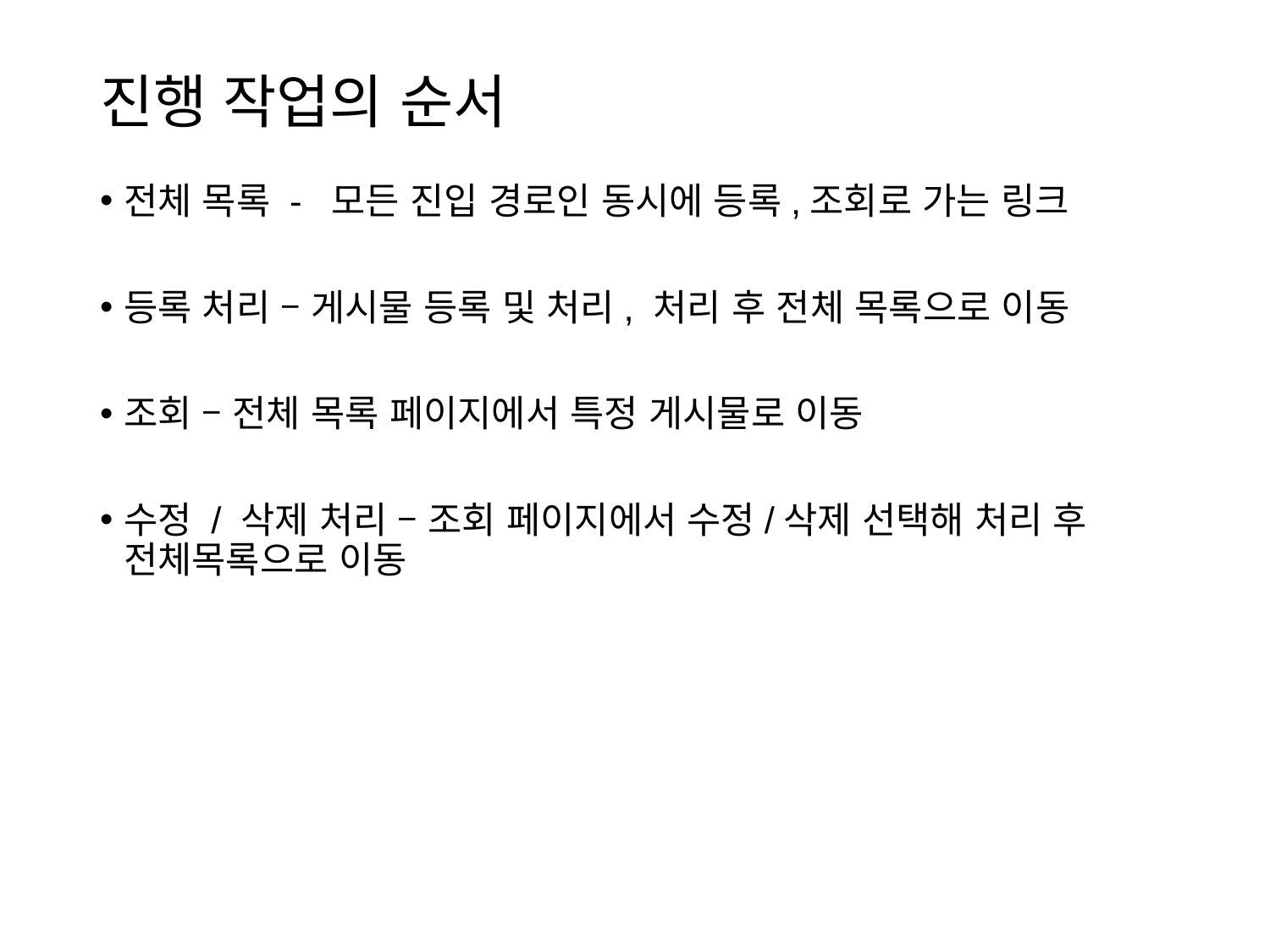

# 진행 작업의 순서
전체 목록 -  모든 진입 경로인 동시에 등록,조회로 가는 링크

등록 처리 – 게시물 등록 및 처리, 처리 후 전체 목록으로 이동

조회 – 전체 목록 페이지에서 특정 게시물로 이동

수정 / 삭제 처리 – 조회 페이지에서 수정/삭제 선택해 처리 후 전체목록으로 이동